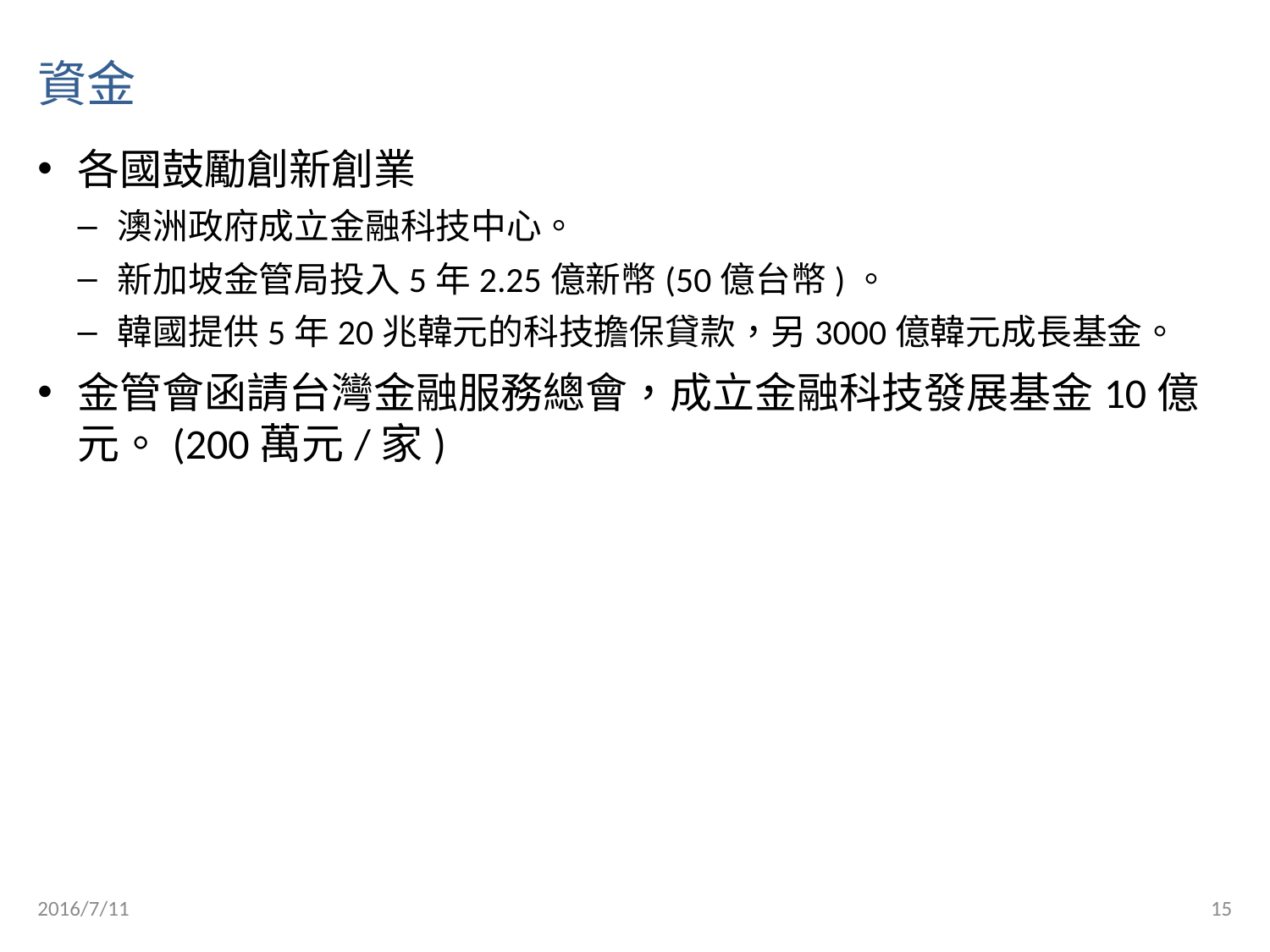

# 資金
各國鼓勵創新創業
澳洲政府成立金融科技中心。
新加坡金管局投入5年2.25億新幣(50億台幣)。
韓國提供5年20兆韓元的科技擔保貸款，另3000億韓元成長基金。
金管會函請台灣金融服務總會，成立金融科技發展基金10億元。(200萬元/家)
2016/7/11
15